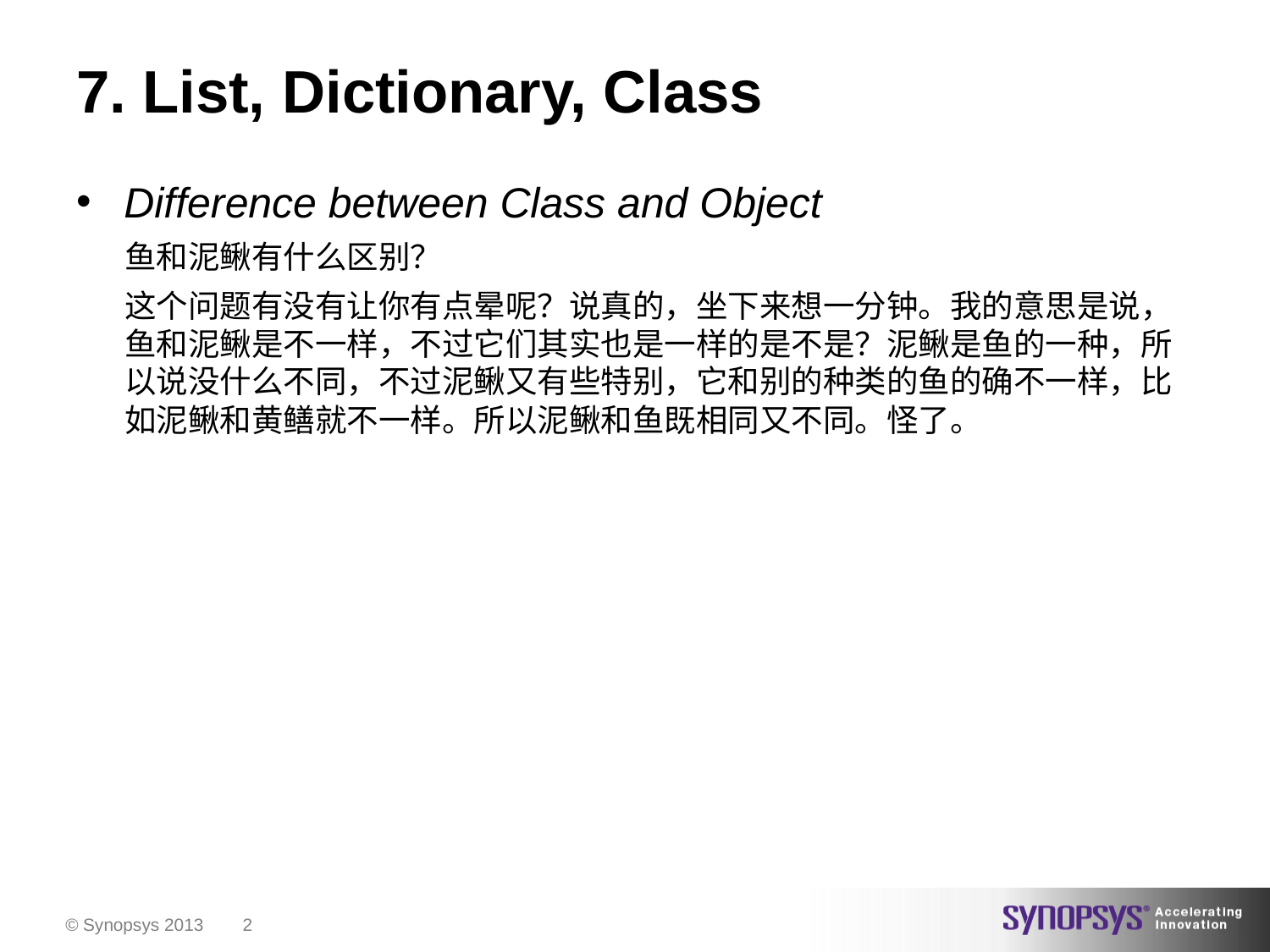

# 7. List, Dictionary, Class
Difference between Class and Object
鱼和泥鳅有什么区别？
这个问题有没有让你有点晕呢？说真的，坐下来想一分钟。我的意思是说，鱼和泥鳅是不一样，不过它们其实也是一样的是不是？泥鳅是鱼的一种，所以说没什么不同，不过泥鳅又有些特别，它和别的种类的鱼的确不一样，比如泥鳅和黄鳝就不一样。所以泥鳅和鱼既相同又不同。怪了。